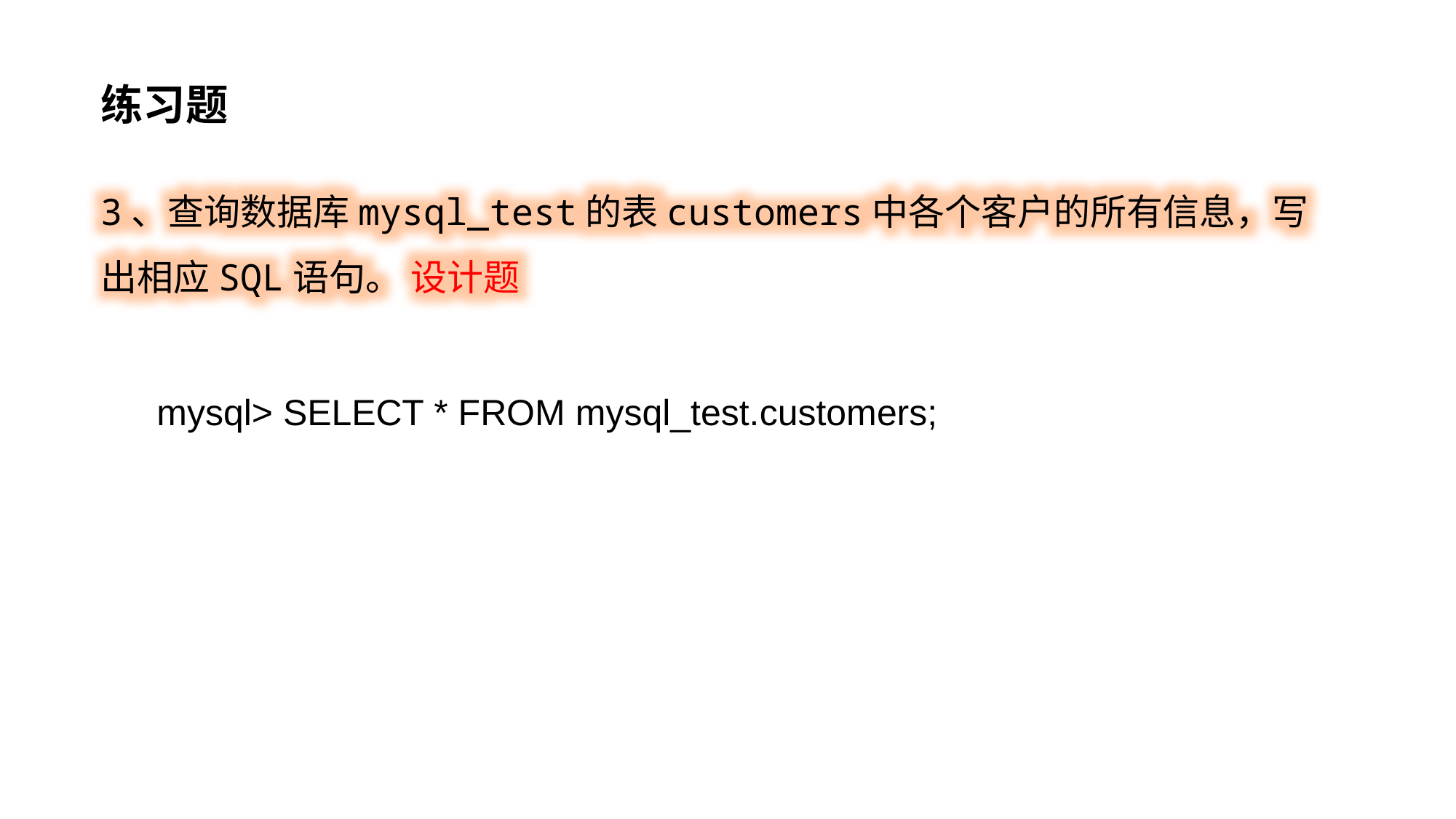

练习题
3、查询数据库mysql_test的表customers中各个客户的所有信息，写出相应SQL语句。 设计题

mysql> SELECT * FROM mysql_test.customers;